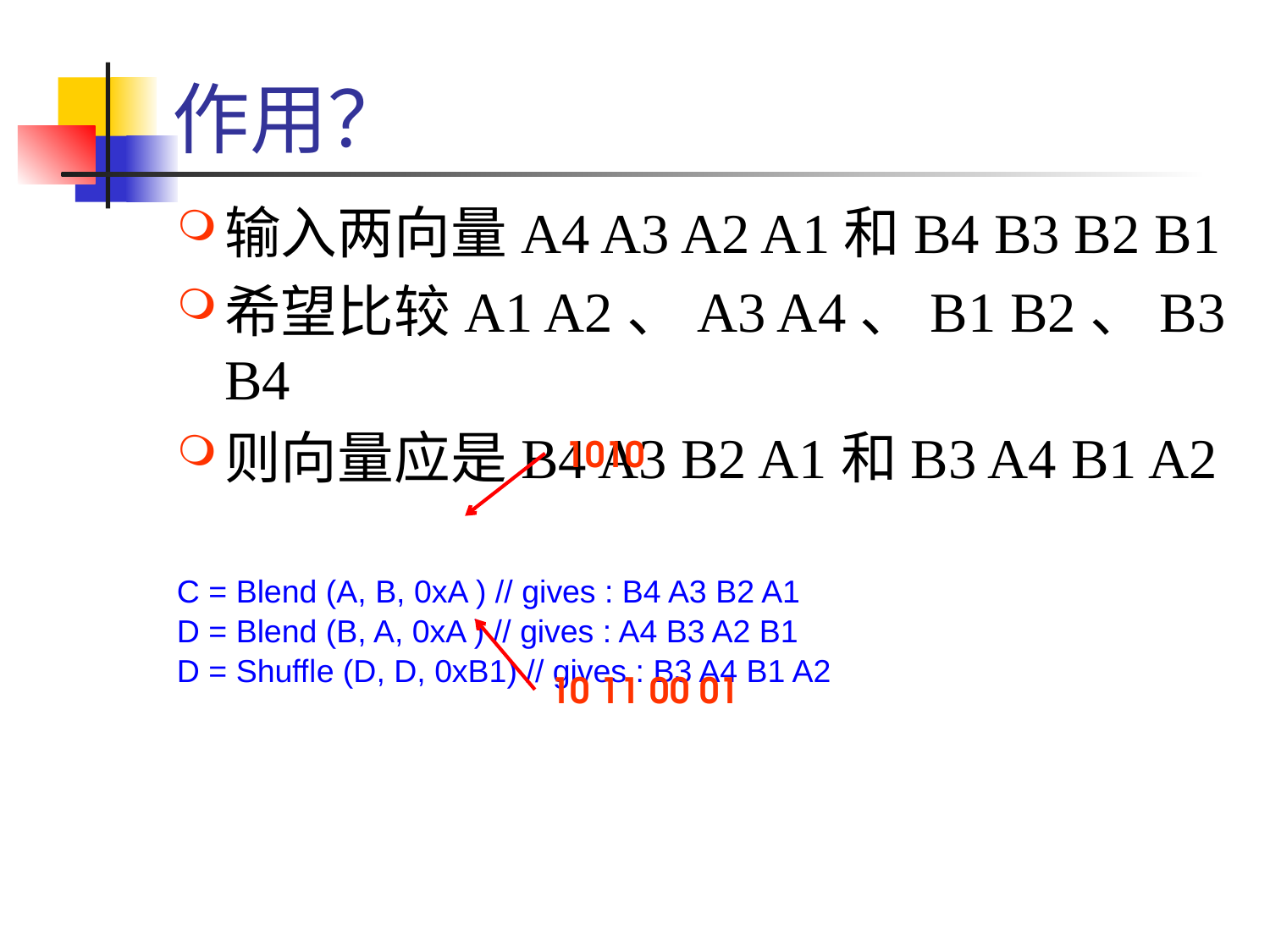

# 作用？
输入两向量A4 A3 A2 A1和B4 B3 B2 B1
希望比较A1 A2、A3 A4、B1 B2、B3 B4
则向量应是B4 A3 B2 A1和B3 A4 B1 A2

C = Blend (A, B, 0xA ) // gives : B4 A3 B2 A1
D = Blend (B, A, 0xA ) // gives : A4 B3 A2 B1
D = Shuﬄe (D, D, 0xB1) // gives : B3 A4 B1 A2

1010
10 11 00 01